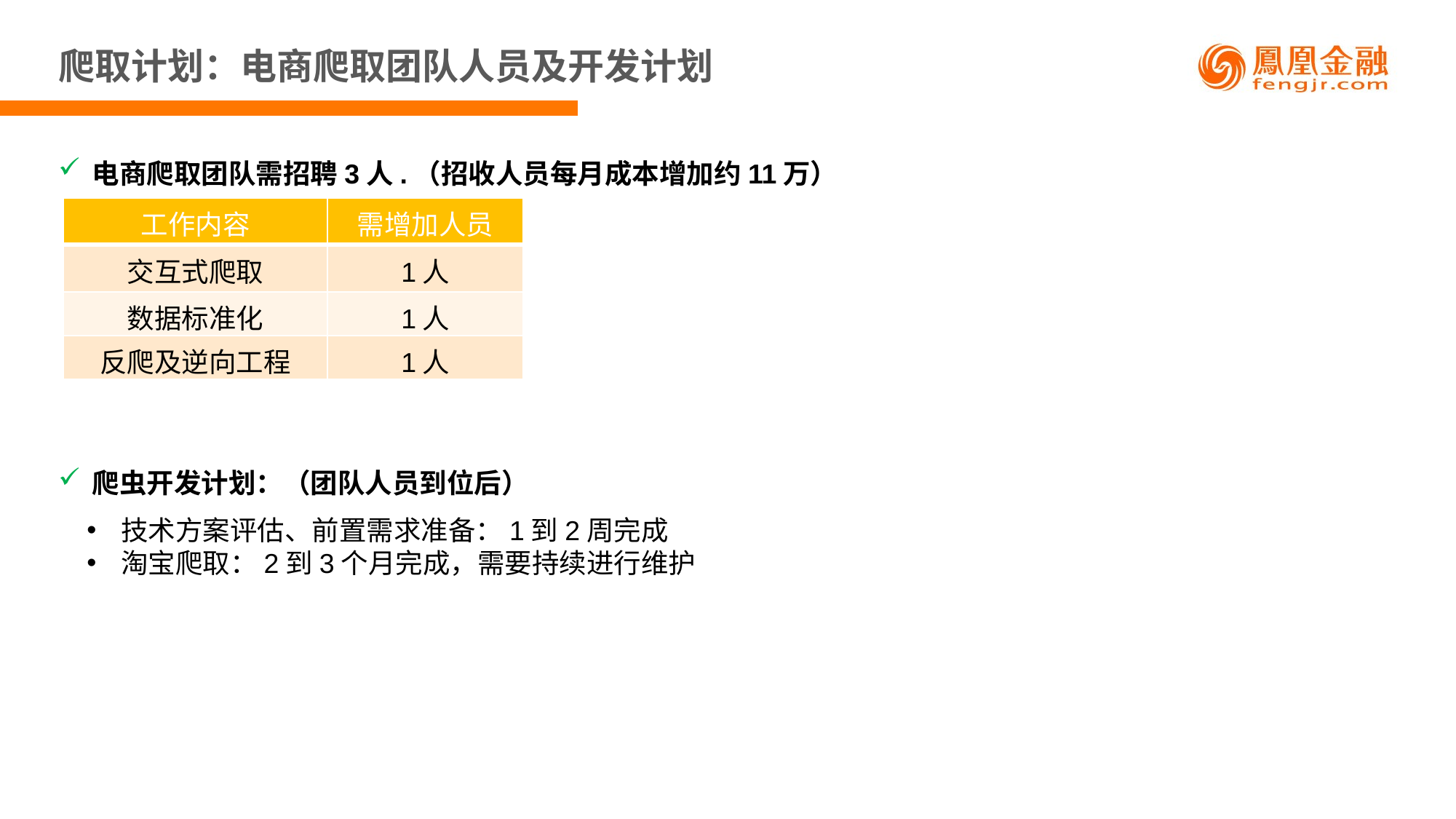

爬取计划：电商爬取团队人员及开发计划
电商爬取团队需招聘3人.（招收人员每月成本增加约11万）
| 工作内容 | 需增加人员 |
| --- | --- |
| 交互式爬取 | 1人 |
| 数据标准化 | 1人 |
| 反爬及逆向工程 | 1人 |
功能
爬虫开发计划：（团队人员到位后）
效率
技术方案评估、前置需求准备：1到2周完成
淘宝爬取：2到3个月完成，需要持续进行维护